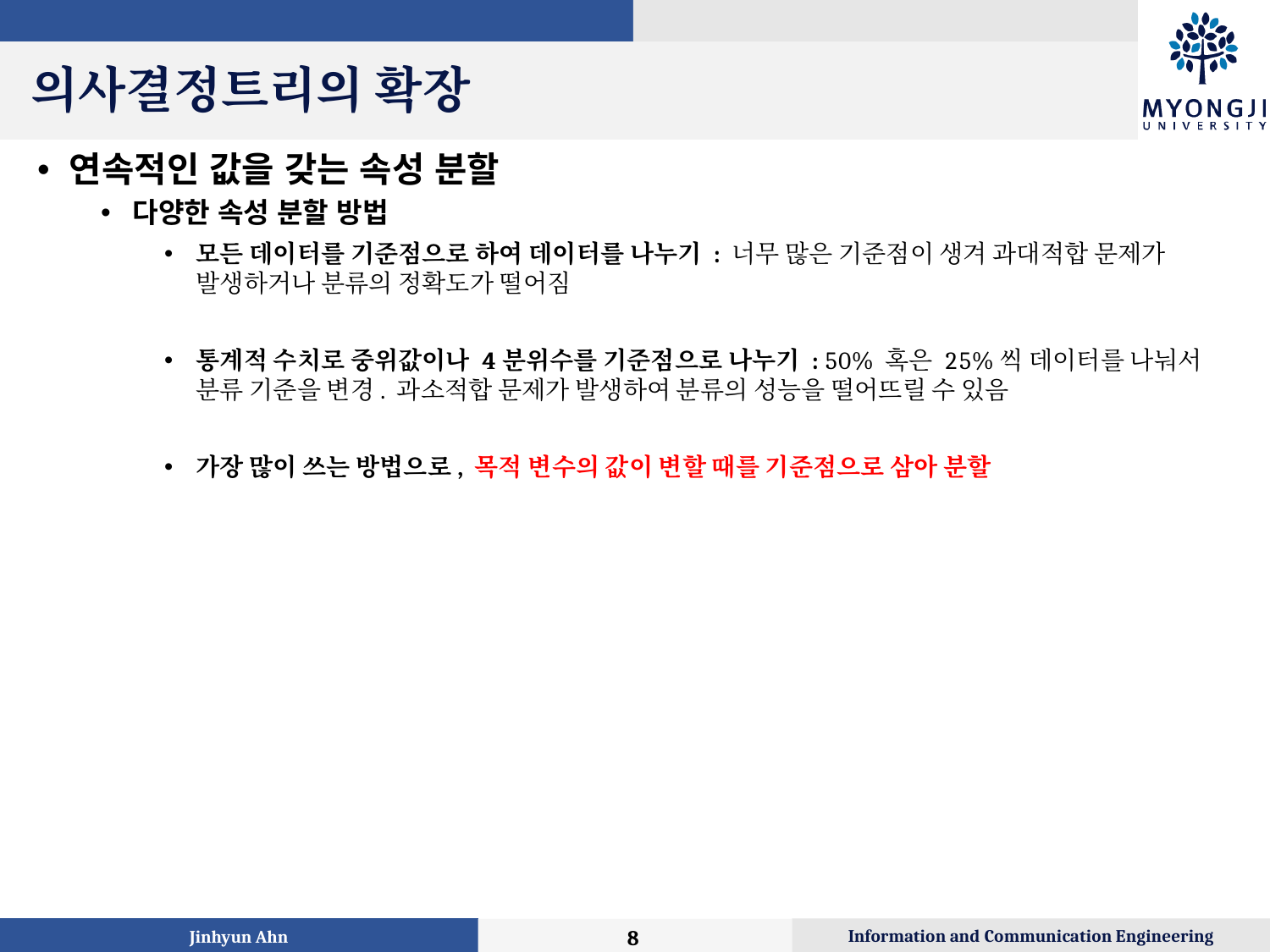

# 의사결정트리의 확장
연속적인 값을 갖는 속성 분할
다양한 속성 분할 방법
모든 데이터를 기준점으로 하여 데이터를 나누기 : 너무 많은 기준점이 생겨 과대적합 문제가 발생하거나 분류의 정확도가 떨어짐

통계적 수치로 중위값이나 4분위수를 기준점으로 나누기 : 50% 혹은 25%씩 데이터를 나눠서 분류 기준을 변경. 과소적합 문제가 발생하여 분류의 성능을 떨어뜨릴 수 있음

가장 많이 쓰는 방법으로, 목적 변수의 값이 변할 때를 기준점으로 삼아 분할
Jinhyun Ahn
8